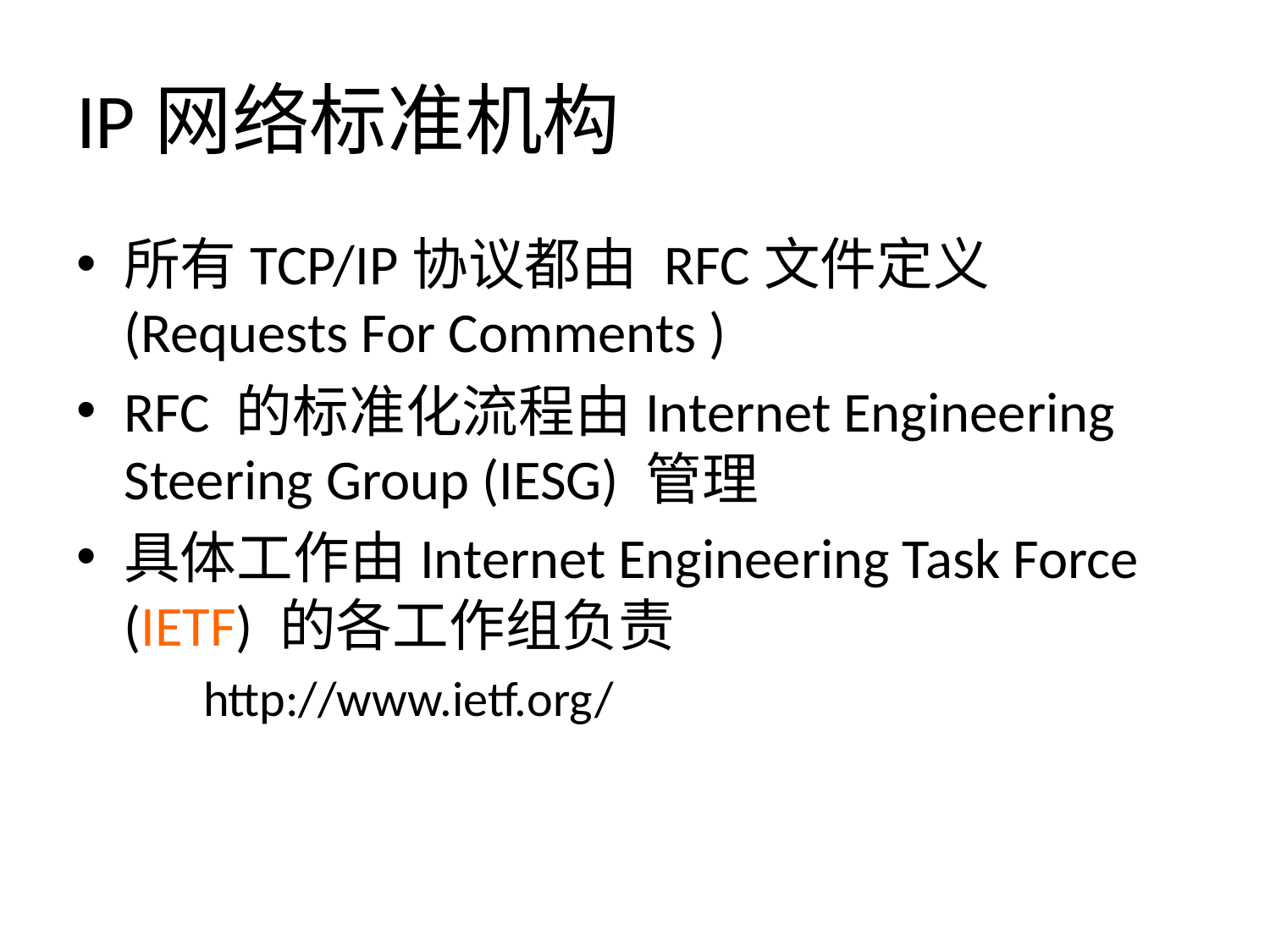

# IP网络标准机构
所有TCP/IP协议都由 RFC文件定义(Requests For Comments )
RFC 的标准化流程由Internet Engineering Steering Group (IESG) 管理
具体工作由Internet Engineering Task Force (IETF) 的各工作组负责
http://www.ietf.org/